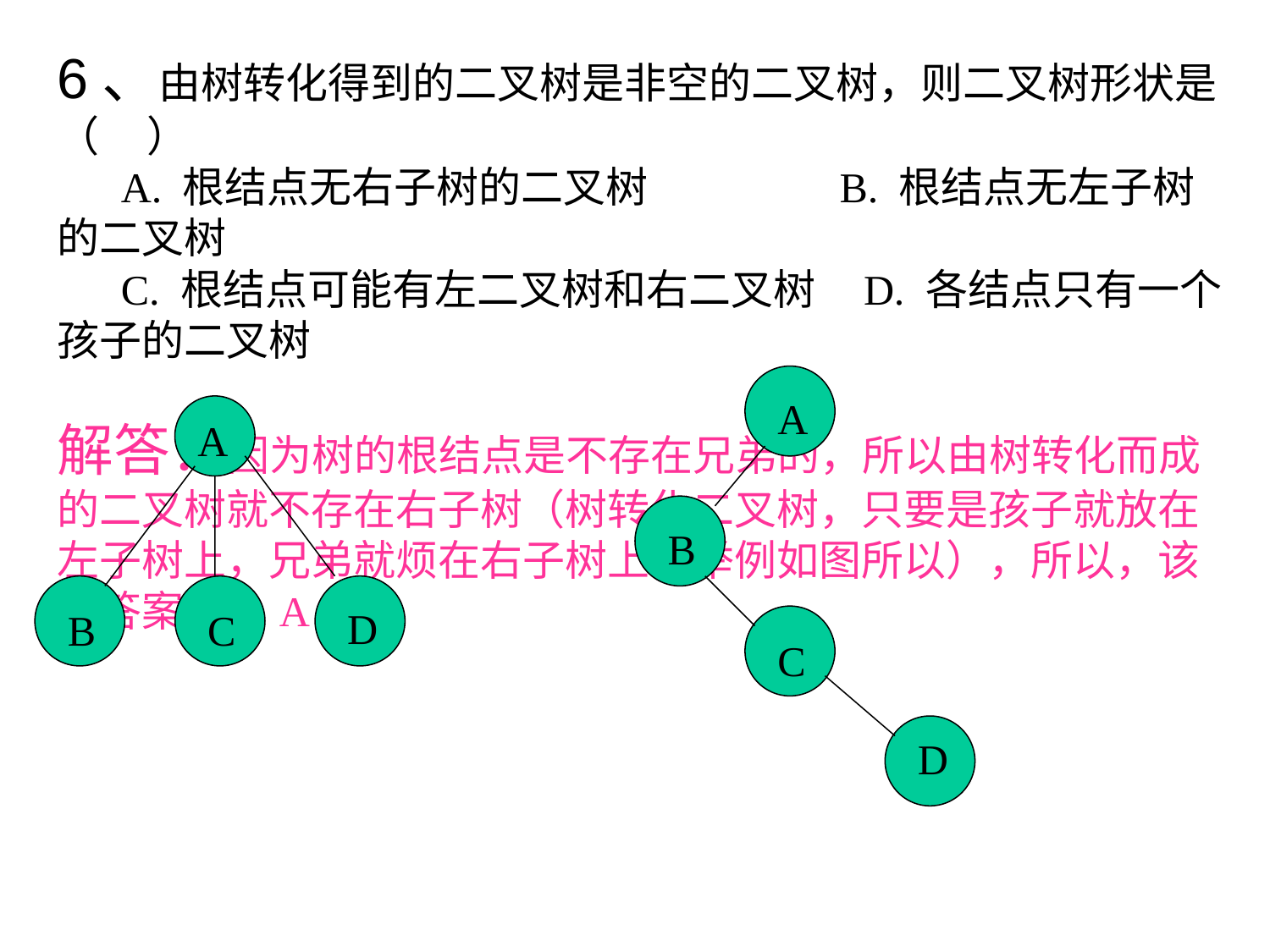

6、由树转化得到的二叉树是非空的二叉树，则二叉树形状是（     ）
      A. 根结点无右子树的二叉树                   B. 根结点无左子树的二叉树
      C. 根结点可能有左二叉树和右二叉树    D. 各结点只有一个孩子的二叉树

解答：因为树的根结点是不存在兄弟的，所以由树转化而成的二叉树就不存在右子树（树转化二叉树，只要是孩子就放在左子树上，兄弟就烦在右子树上，举例如图所以），所以，该题答案为：A

A

A

B

D

B

C

C

D